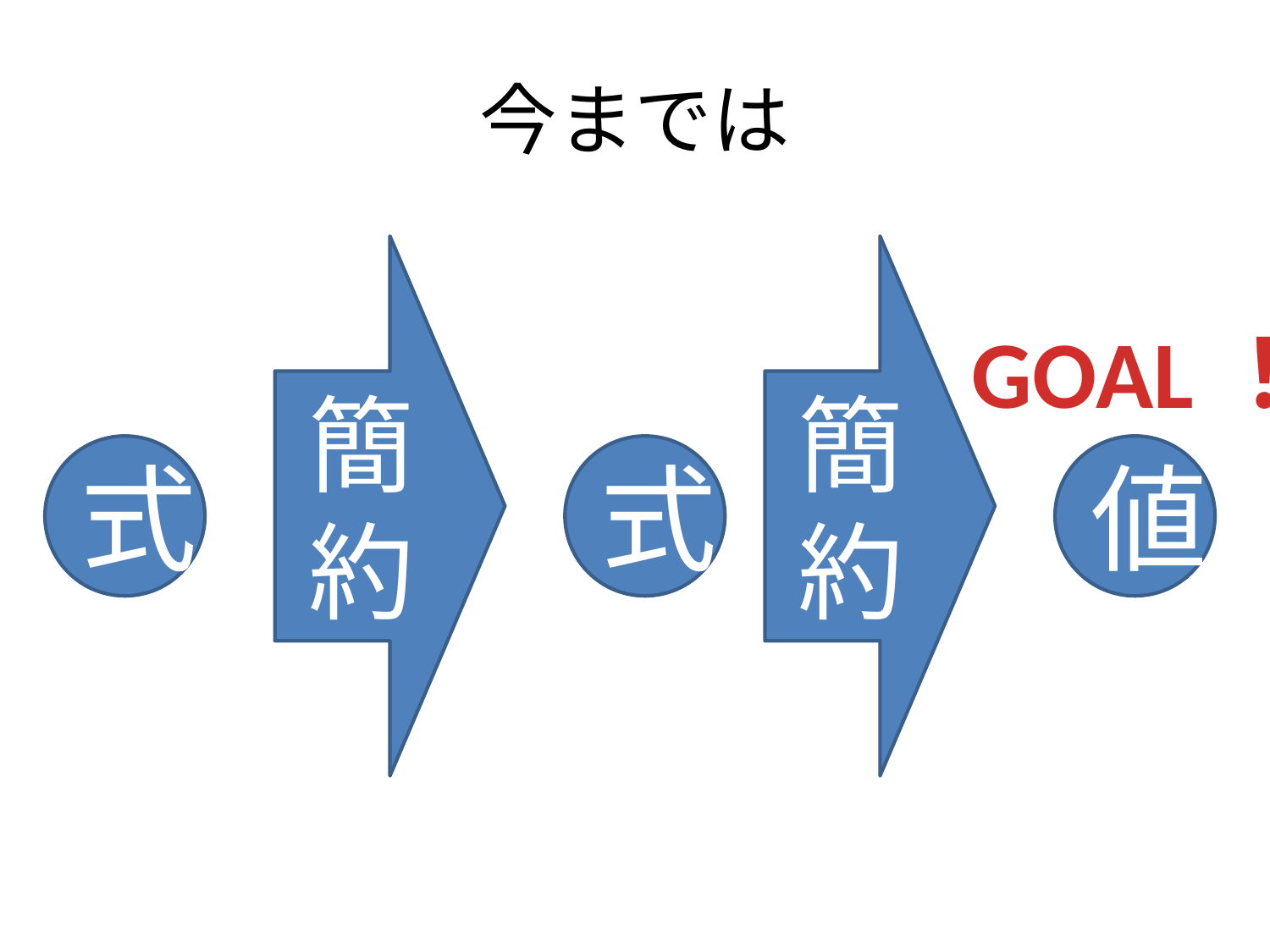

# 今までは
簡
約
簡
約
GOAL！
式
式
値